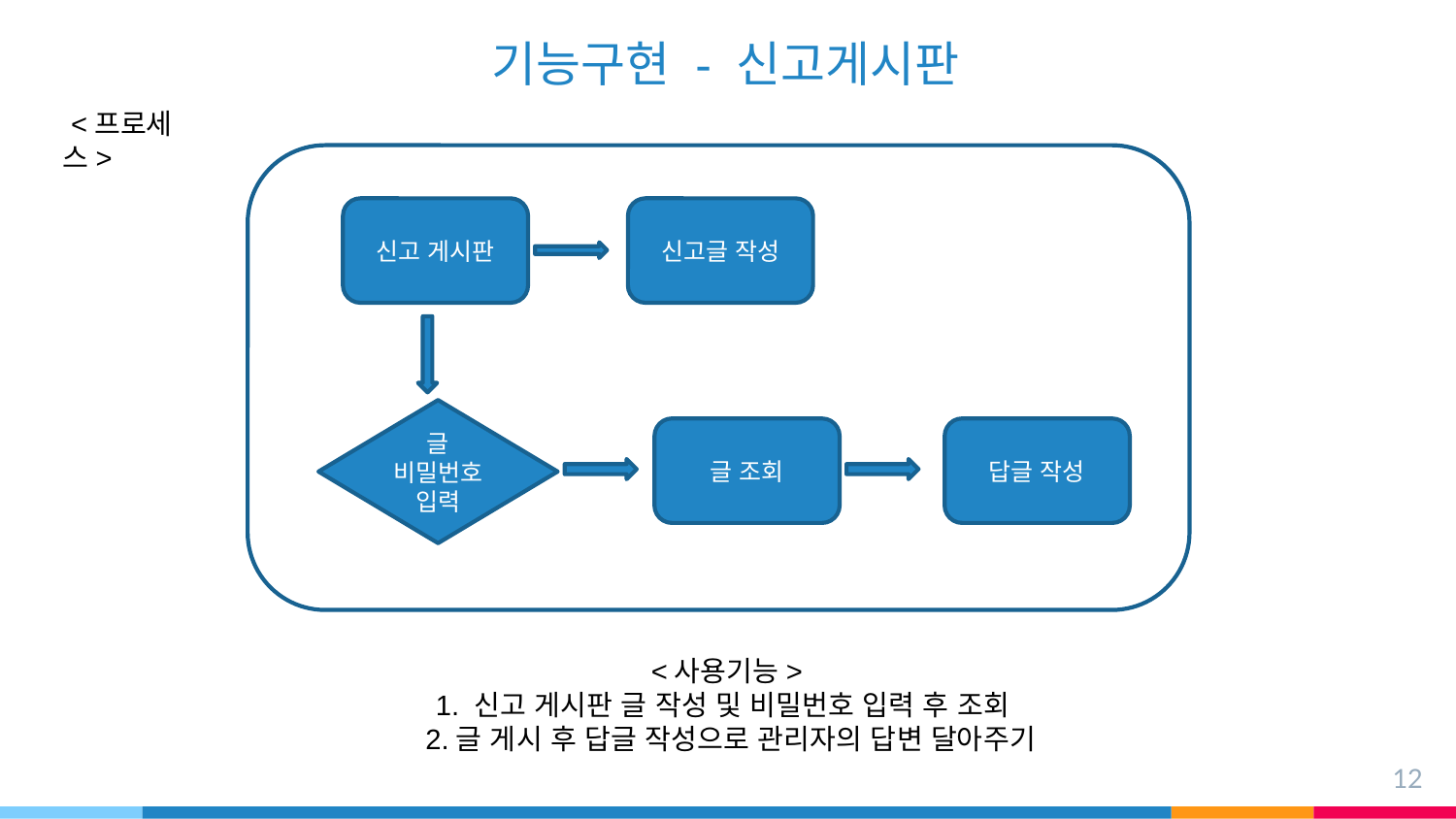

기능구현 - 신고게시판
 <프로세스>

신고 게시판
신고글 작성

글 비밀번호 입력
글 조회
답글 작성

<사용기능>
1. 신고 게시판 글 작성 및 비밀번호 입력 후 조회
  2.글 게시 후 답글 작성으로 관리자의 답변 달아주기
12